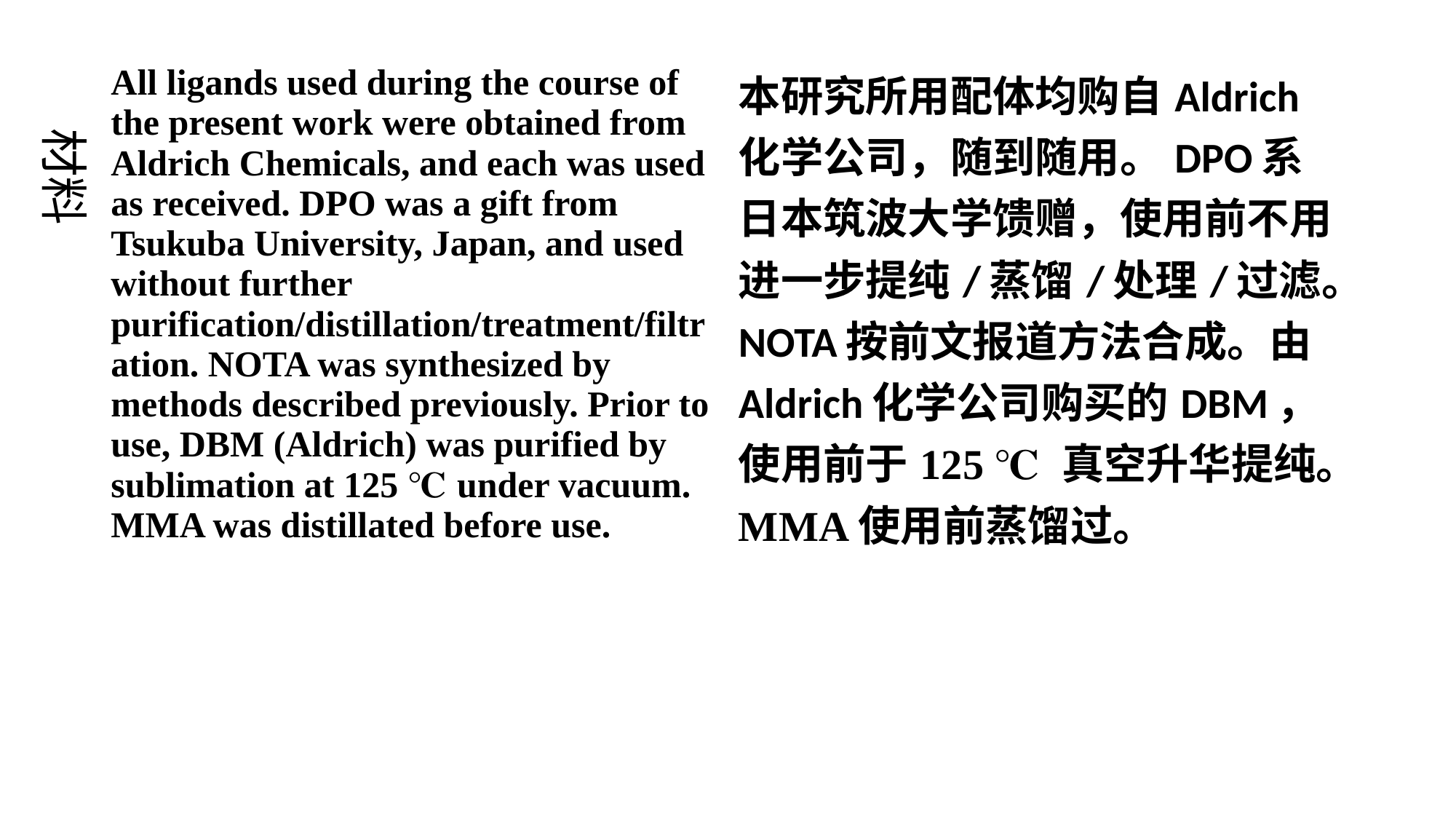

| All ligands used during the course of the present work were obtained from Aldrich Chemicals, and each was used as received. DPO was a gift from Tsukuba University, Japan, and used without further purification/distillation/treatment/filtration. NOTA was synthesized by methods described previously. Prior to use, DBM (Aldrich) was purified by sublimation at 125 ℃ under vacuum. MMA was distillated before use. | 本研究所用配体均购自Aldrich化学公司，随到随用。DPO系日本筑波大学馈赠，使用前不用进一步提纯/蒸馏/处理/过滤。NOTA按前文报道方法合成。由Aldrich化学公司购买的DBM，使用前于125 ℃ 真空升华提纯。MMA使用前蒸馏过。 |
| --- | --- |
材料